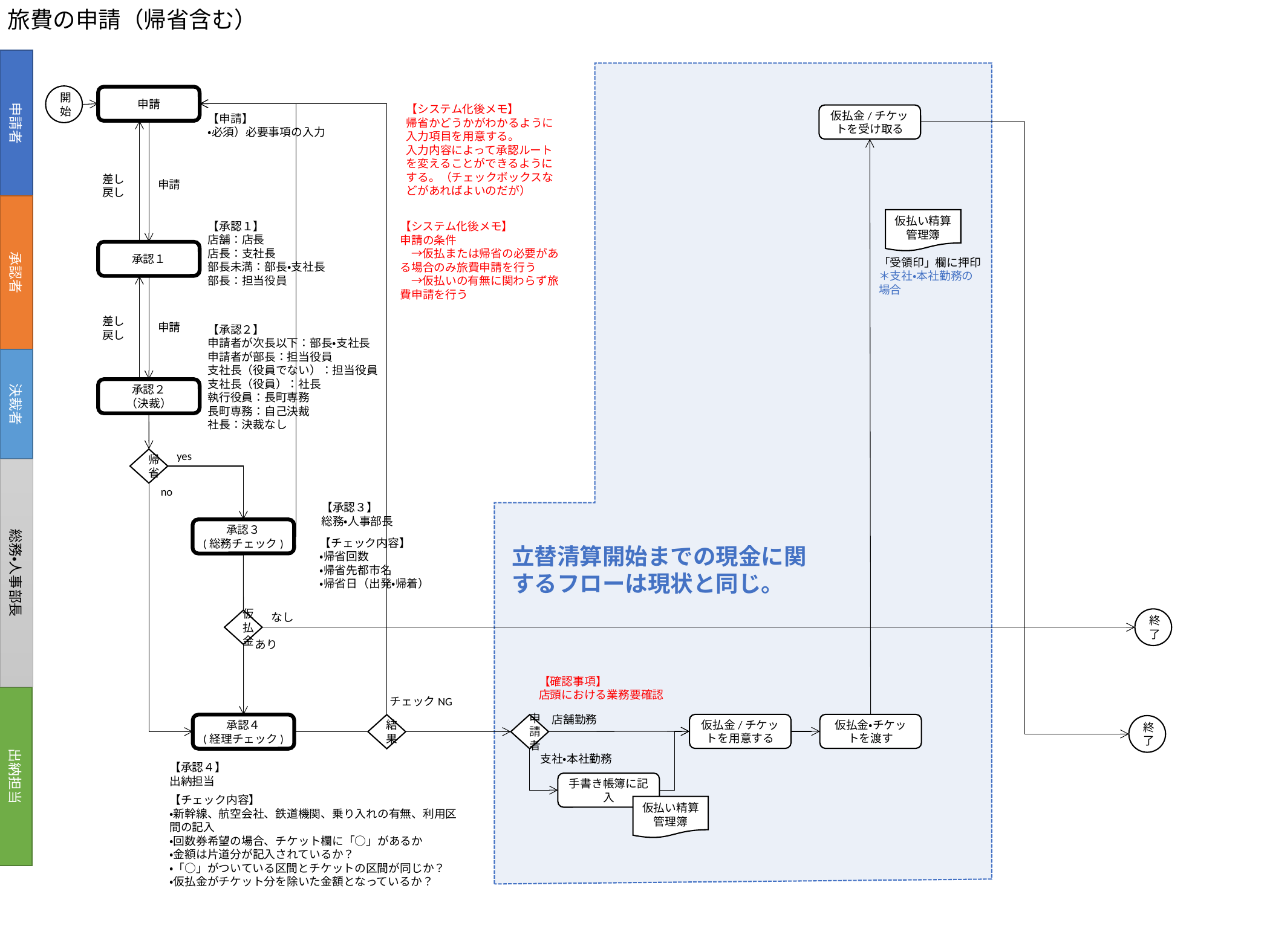

旅費の申請（帰省含む）
申請者

開始
申請
【システム化後メモ】
帰省かどうかがわかるように入力項目を用意する。
入力内容によって承認ルートを変えることができるようにする。（チェックボックスなどがあればよいのだが）
仮払金/チケットを受け取る
【申請】
・必須）必要事項の入力
差し戻し
申請
承認者
仮払い精算管理簿
【承認１】
店舗：店長
店長：支社長
部長未満：部長・支社長
部長：担当役員
【システム化後メモ】
申請の条件
　→仮払または帰省の必要がある場合のみ旅費申請を行う
　→仮払いの有無に関わらず旅費申請を行う
承認１
「受領印」欄に押印
＊支社・本社勤務の場合
差し戻し
申請
【承認２】
申請者が次長以下：部長・支社長
申請者が部長：担当役員
支社長（役員でない）：担当役員
支社長（役員）：社長
執行役員：長町専務
長町専務：自己決裁
社長：決裁なし
決裁者
承認２
（決裁）
yes
帰省
総務・人事部長
no
【承認３】
総務・人事部長
承認３
(総務チェック)
【チェック内容】
・帰省回数
・帰省先都市名
・帰省日（出発・帰着）
立替清算開始までの現金に関するフローは現状と同じ。
なし
終了
仮払金
あり
【確認事項】
店頭における業務要確認
出納担当
チェックNG
店舗勤務
仮払金/チケットを用意する
仮払金・チケットを渡す
承認４
(経理チェック)
結果
申請者
終了
支社・本社勤務
【承認４】
出納担当
手書き帳簿に記入
【チェック内容】
・新幹線、航空会社、鉄道機関、乗り入れの有無、利用区間の記入
・回数券希望の場合、チケット欄に「○」があるか
・金額は片道分が記入されているか？
・「○」がついている区間とチケットの区間が同じか？
・仮払金がチケット分を除いた金額となっているか？
仮払い精算管理簿